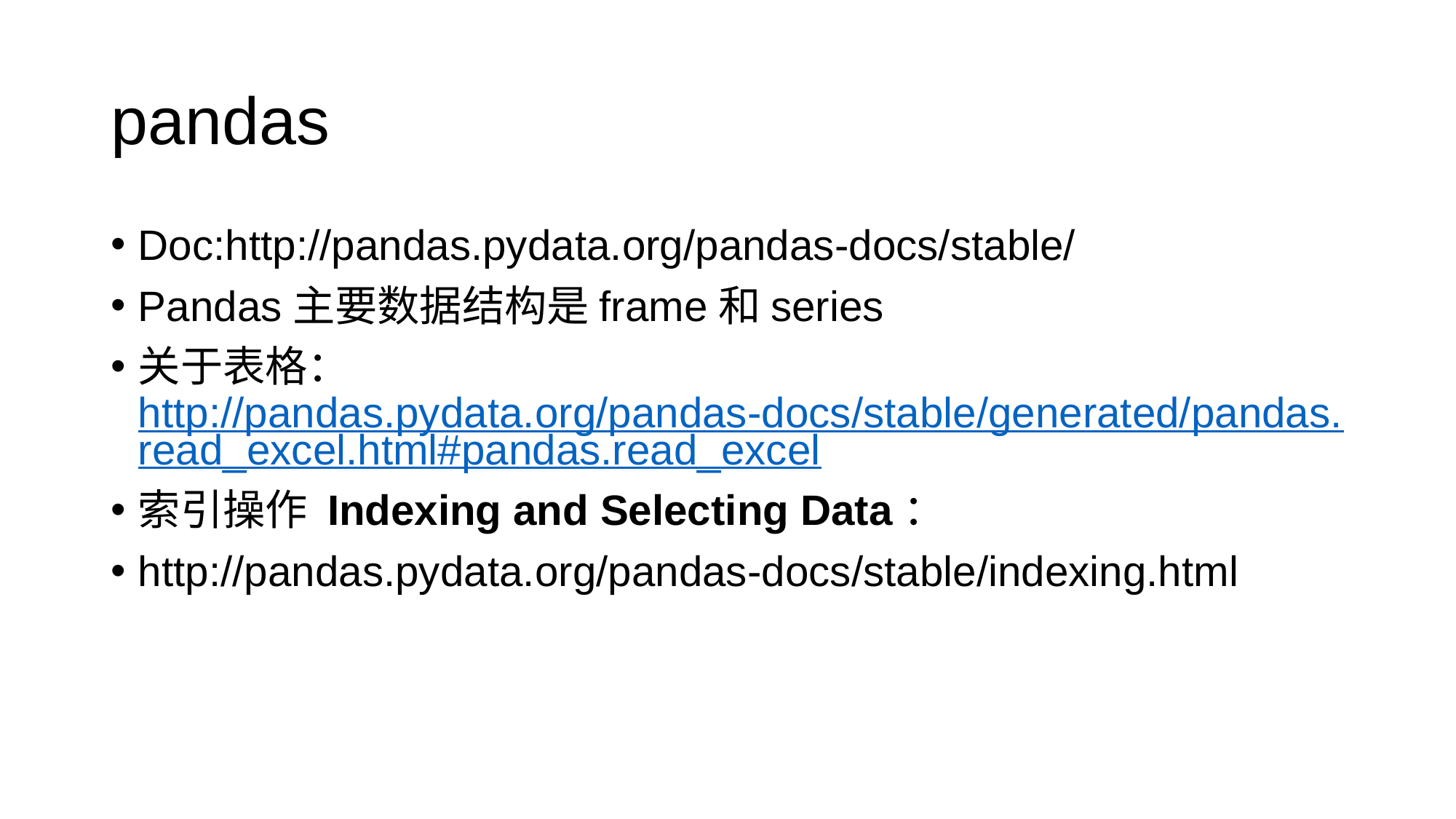

# pandas
Doc:http://pandas.pydata.org/pandas-docs/stable/
Pandas主要数据结构是frame和series
关于表格：http://pandas.pydata.org/pandas-docs/stable/generated/pandas.read_excel.html#pandas.read_excel
索引操作 Indexing and Selecting Data：
http://pandas.pydata.org/pandas-docs/stable/indexing.html